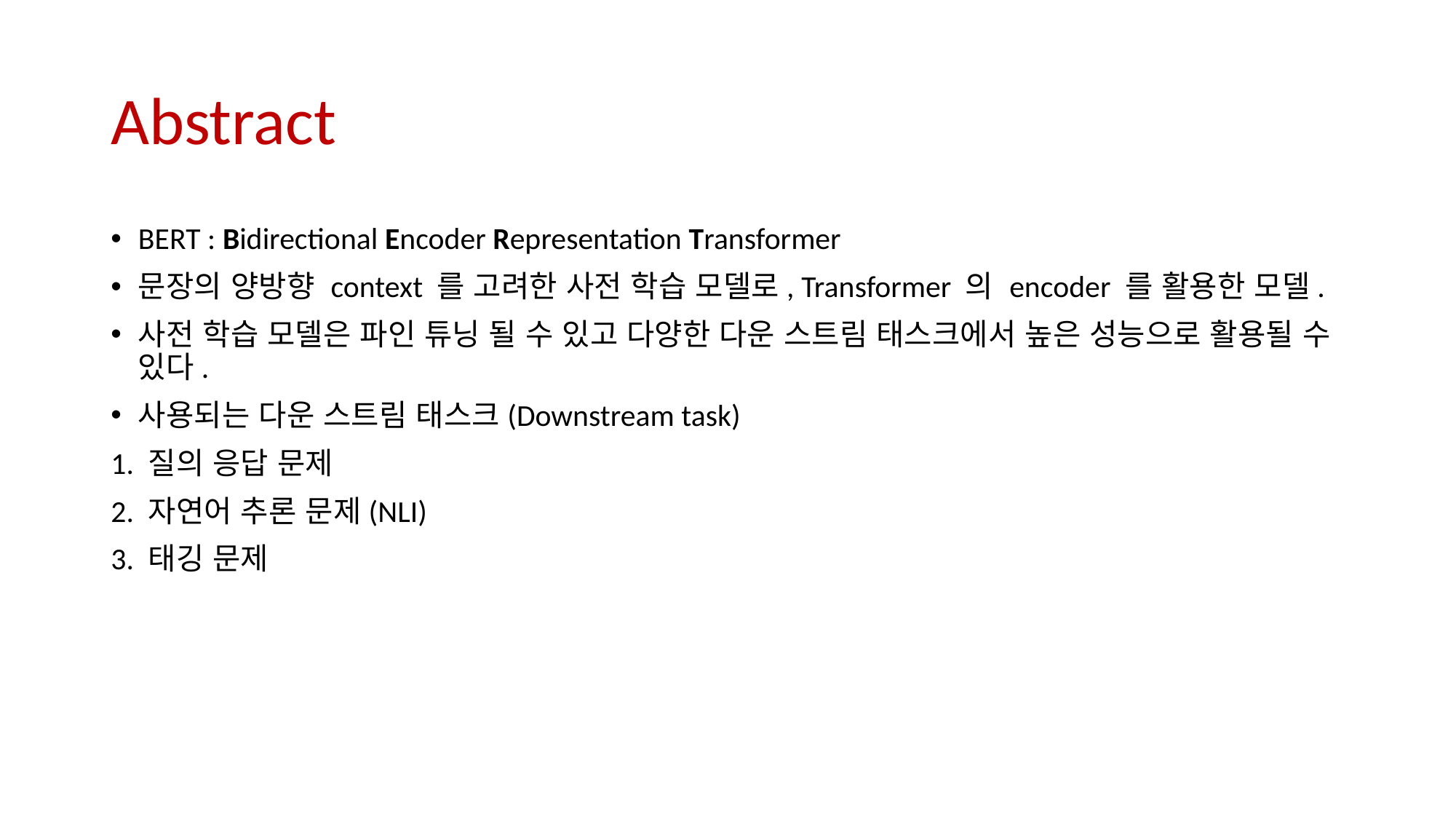

# Abstract
BERT : Bidirectional Encoder Representation Transformer
문장의 양방향 context 를 고려한 사전 학습 모델로, Transformer 의 encoder 를 활용한 모델.
사전 학습 모델은 파인 튜닝 될 수 있고 다양한 다운 스트림 태스크에서 높은 성능으로 활용될 수 있다.
사용되는 다운 스트림 태스크(Downstream task)
1. 질의 응답 문제
2. 자연어 추론 문제(NLI)
3. 태깅 문제